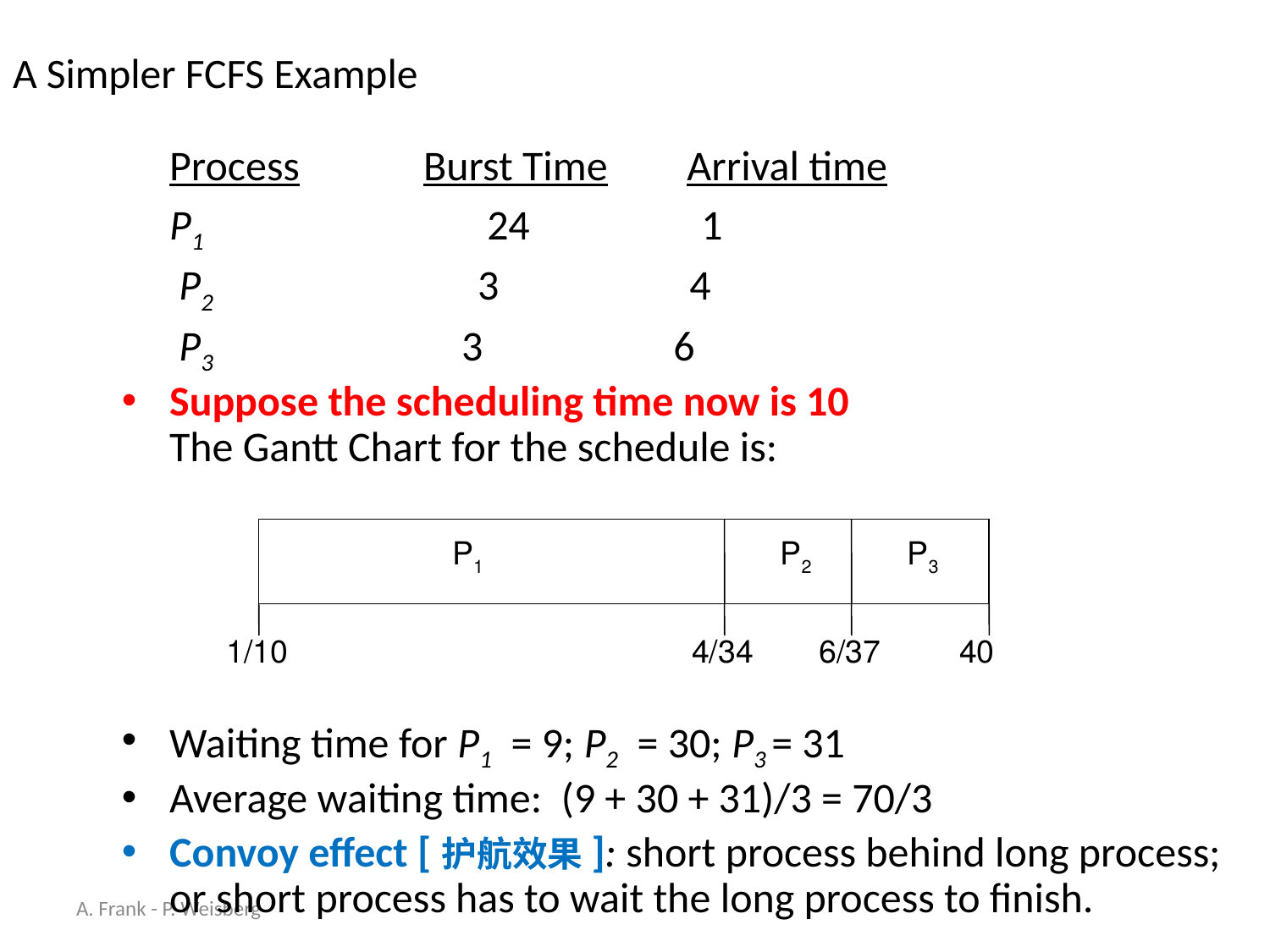

# A Simpler FCFS Example
	Process	Burst Time	 Arrival time
	P1	                    24                  1
	 P2 	                   3                    4
	 P3	                              3                    6
Suppose the scheduling time now is 10
The Gantt Chart for the schedule is:

Waiting time for P1  = 9; P2  = 30; P3 = 31
Average waiting time:  (9 + 30 + 31)/3 = 70/3
Convoy effect [护航效果]: short process behind long process; or short process has to wait the long process to finish.

P1
P2
P3

1/10
4/34
6/37
40
A. Frank - P. Weisberg